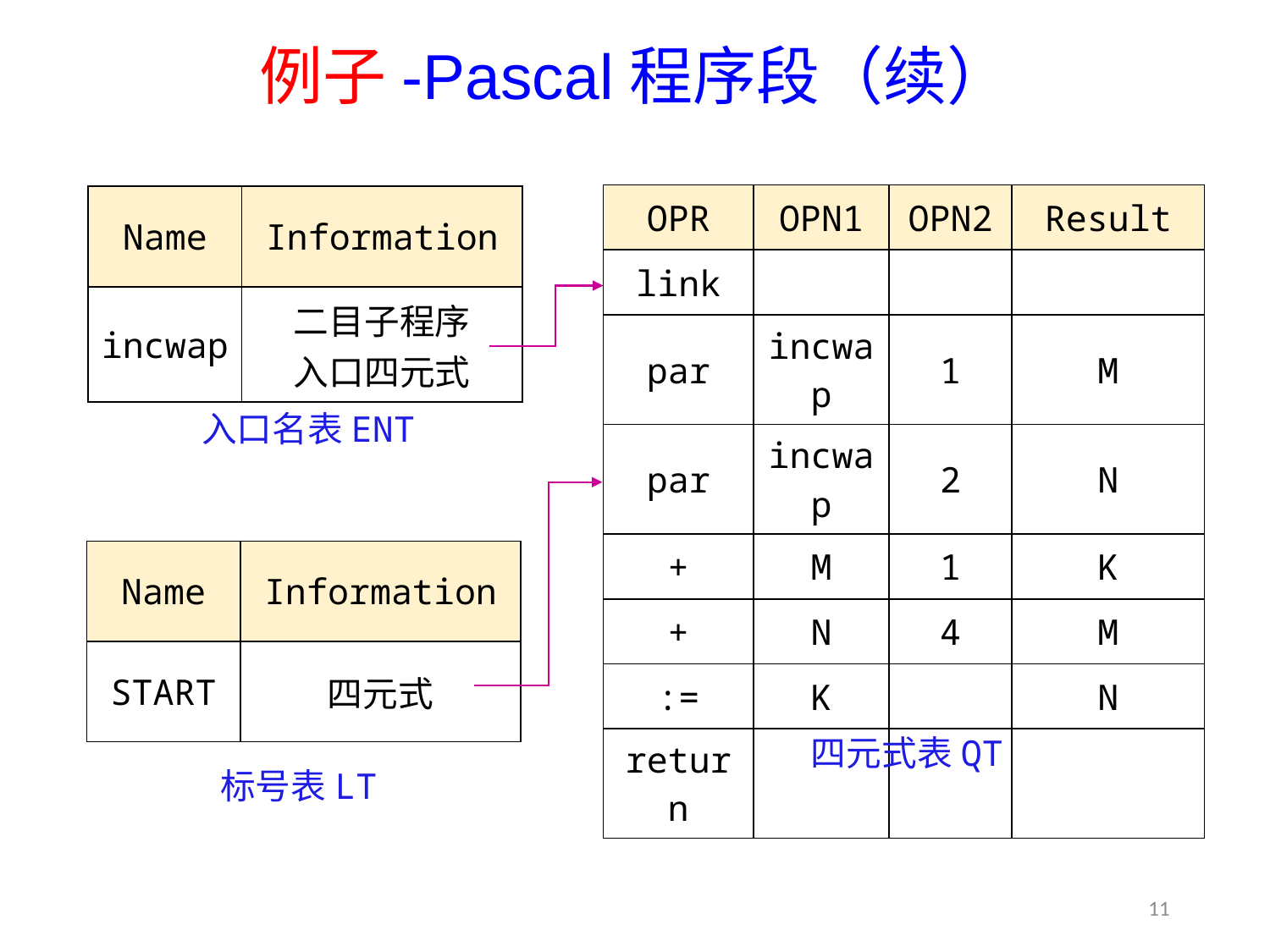

# 例子-Pascal程序段（续）
| OPR | OPN1 | OPN2 | Result |
| --- | --- | --- | --- |
| link |  |  |  |
| par | incwap | 1 | M |
| par | incwap | 2 | N |
| + | M | 1 | K |
| + | N | 4 | M |
| := | K |  | N |
| return |  |  |  |
| Name | Information |
| --- | --- |
| incwap | 二目子程序 入口四元式 |

入口名表ENT

| Name | Information |
| --- | --- |
| START | 四元式 |
四元式表QT
标号表LT
11